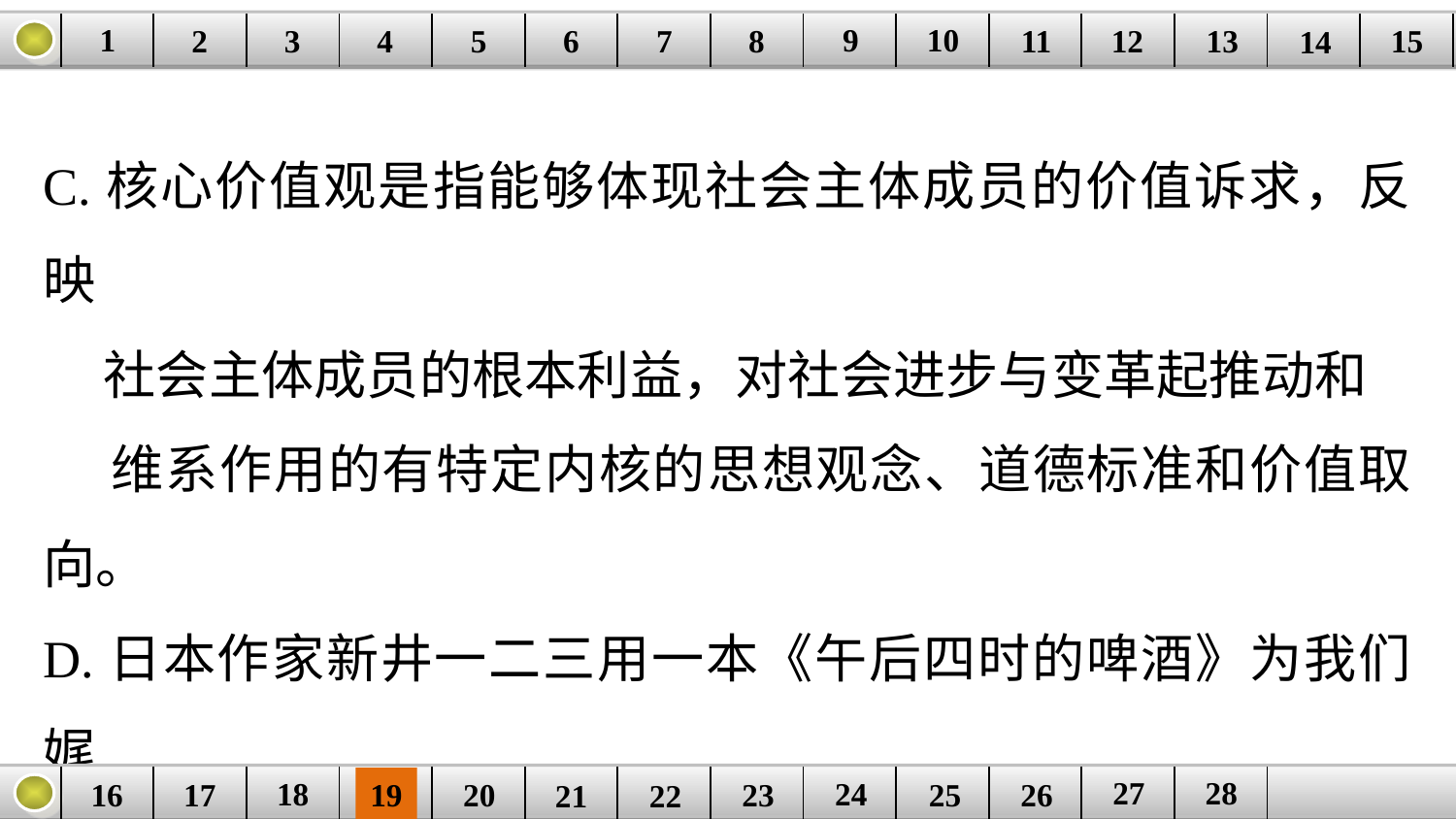

9
10
1
3
4
5
6
8
11
2
12
15
|  |  |  |  |  |  |  |  |  |  |  |  |  |  |  |
| --- | --- | --- | --- | --- | --- | --- | --- | --- | --- | --- | --- | --- | --- | --- |
7
13
14

C.核心价值观是指能够体现社会主体成员的价值诉求，反映
    社会主体成员的根本利益，对社会进步与变革起推动和
    维系作用的有特定内核的思想观念、道德标准和价值取向。
D.日本作家新井一二三用一本《午后四时的啤酒》为我们娓
    娓叙说了自己的恋爱、结婚、生子、照顾小孩，全书没有
    渲染，没有夸耀，静静地，如小溪般流淌。

27
28
18
24
16
25
26
|  |  |  |  |  |  |  |  |  |  |  |  |  |
| --- | --- | --- | --- | --- | --- | --- | --- | --- | --- | --- | --- | --- |
23
17
19
20
21
22